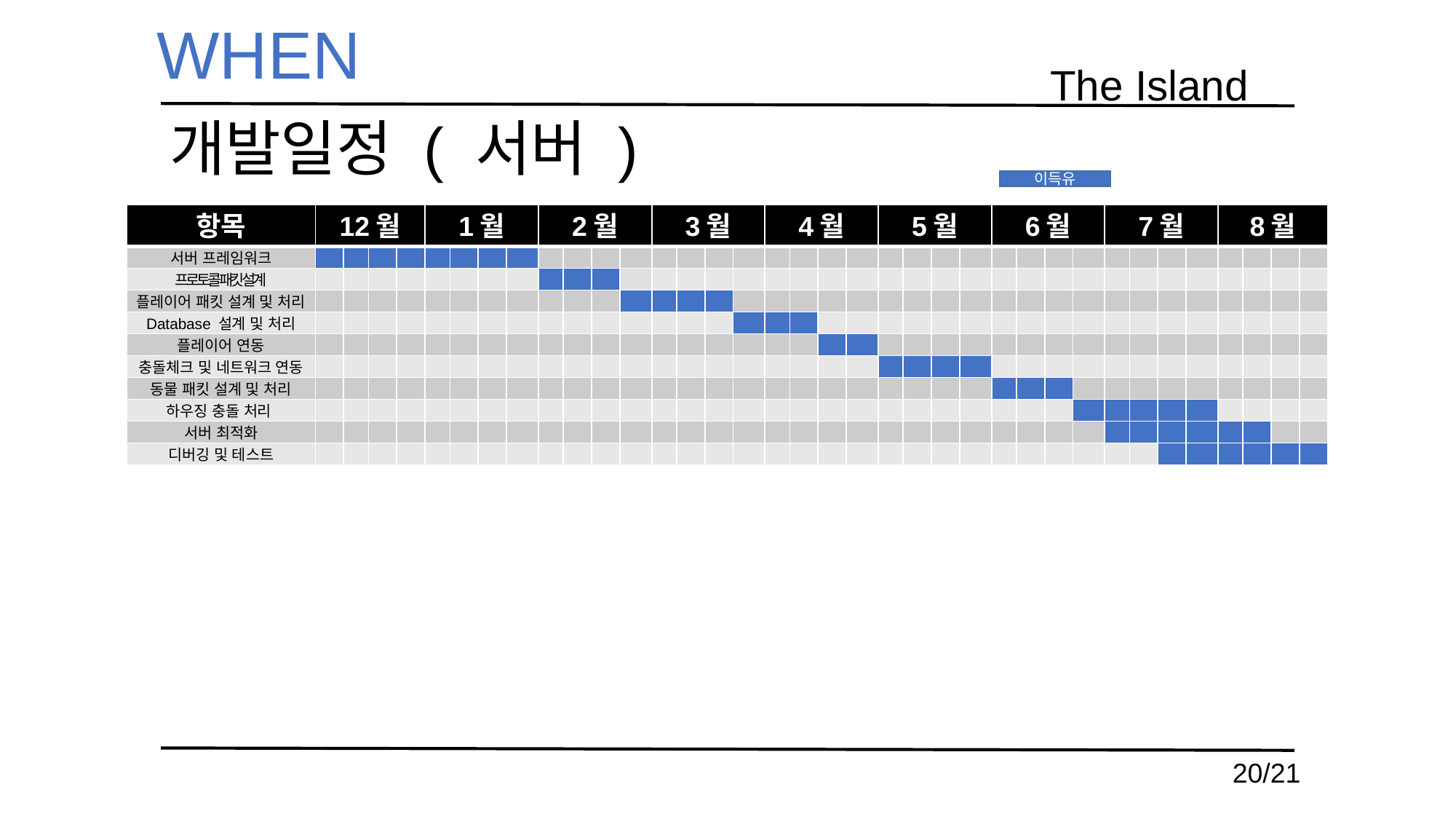

WHEN
The Island
개발일정 ( 서버 )
이득유
| 항목 | 12월 |  |  |  | 1월 |  |  |  | 2월 |  |  |  | 3월 |  |  |  | 4월 |  |  |  | 5월 |  |  |  | 6월 |  |  |  | 7월 |  |  |  | 8월 |  |  |  |
| --- | --- | --- | --- | --- | --- | --- | --- | --- | --- | --- | --- | --- | --- | --- | --- | --- | --- | --- | --- | --- | --- | --- | --- | --- | --- | --- | --- | --- | --- | --- | --- | --- | --- | --- | --- | --- |
| 서버 프레임워크 |  |  |  |  |  |  |  |  |  |  |  |  |  |  |  |  |  |  |  |  |  |  |  |  |  |  |  |  |  |  |  |  |  |  |  |  |
| 프로토콜 패킷 설계 |  |  |  |  |  |  |  |  |  |  |  |  |  |  |  |  |  |  |  |  |  |  |  |  |  |  |  |  |  |  |  |  |  |  |  |  |
| 플레이어 패킷 설계 및 처리 |  |  |  |  |  |  |  |  |  |  |  |  |  |  |  |  |  |  |  |  |  |  |  |  |  |  |  |  |  |  |  |  |  |  |  |  |
| Database 설계 및 처리 |  |  |  |  |  |  |  |  |  |  |  |  |  |  |  |  |  |  |  |  |  |  |  |  |  |  |  |  |  |  |  |  |  |  |  |  |
| 플레이어 연동 |  |  |  |  |  |  |  |  |  |  |  |  |  |  |  |  |  |  |  |  |  |  |  |  |  |  |  |  |  |  |  |  |  |  |  |  |
| 충돌체크 및 네트워크 연동 |  |  |  |  |  |  |  |  |  |  |  |  |  |  |  |  |  |  |  |  |  |  |  |  |  |  |  |  |  |  |  |  |  |  |  |  |
| 동물 패킷 설계 및 처리 |  |  |  |  |  |  |  |  |  |  |  |  |  |  |  |  |  |  |  |  |  |  |  |  |  |  |  |  |  |  |  |  |  |  |  |  |
| 하우징 충돌 처리 |  |  |  |  |  |  |  |  |  |  |  |  |  |  |  |  |  |  |  |  |  |  |  |  |  |  |  |  |  |  |  |  |  |  |  |  |
| 서버 최적화 |  |  |  |  |  |  |  |  |  |  |  |  |  |  |  |  |  |  |  |  |  |  |  |  |  |  |  |  |  |  |  |  |  |  |  |  |
| 디버깅 및 테스트 |  |  |  |  |  |  |  |  |  |  |  |  |  |  |  |  |  |  |  |  |  |  |  |  |  |  |  |  |  |  |  |  |  |  |  |  |
20/21